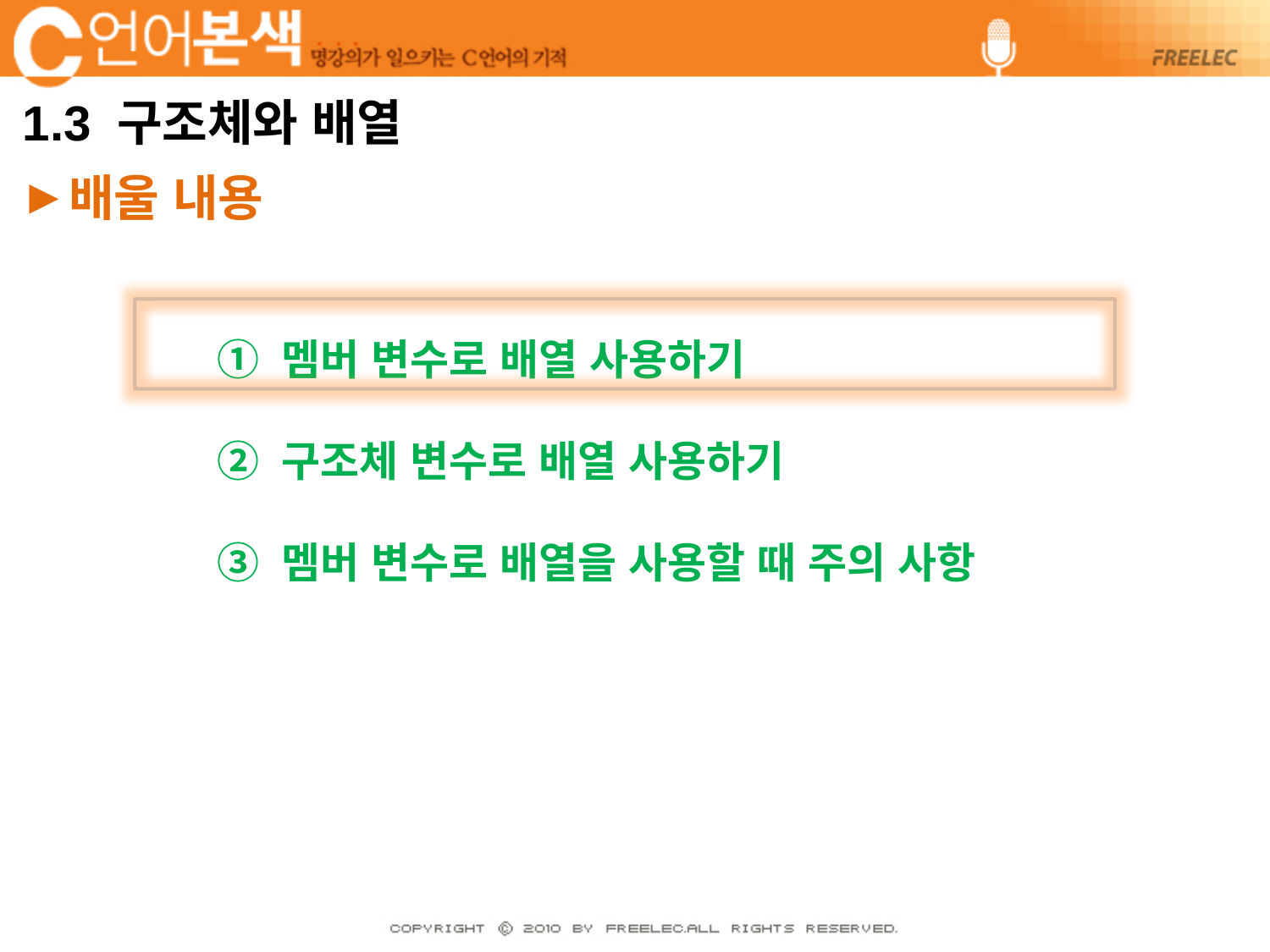

# 1.3 구조체와 배열
배울 내용

① 멤버 변수로 배열 사용하기
② 구조체 변수로 배열 사용하기
③ 멤버 변수로 배열을 사용할 때 주의 사항